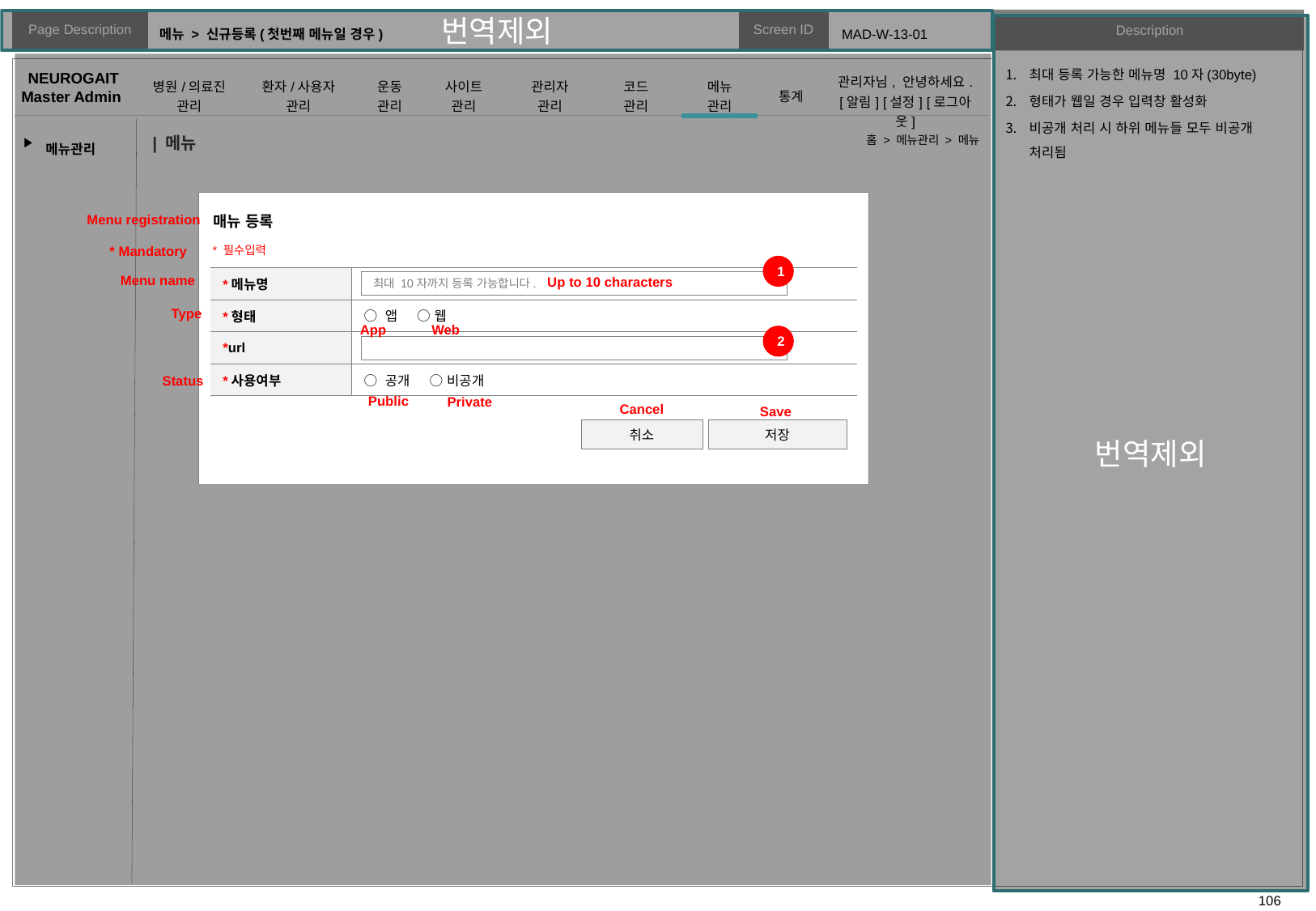

# 메뉴 > 신규등록(첫번째 메뉴일 경우)
MAD-W-13-01
최대 등록 가능한 메뉴명 10자(30byte)
형태가 웹일 경우 입력창 활성화
비공개 처리 시 하위 메뉴들 모두 비공개 처리됨
| 메뉴
홈 > 메뉴관리 > 메뉴
▶

매뉴 등록
Menu registration
* 필수입력
* Mandatory
1
| \*메뉴명 |  |
| --- | --- |
| \*형태 | ○ 앱 ○ 웹 |
| \*url |  |
| \*사용여부 | ○ 공개 ○ 비공개 |
최대 10자까지 등록 가능합니다.
Menu name
Up to 10 characters
Type
Web
App
2

Status
Public
Private
Cancel
Save
취소
저장